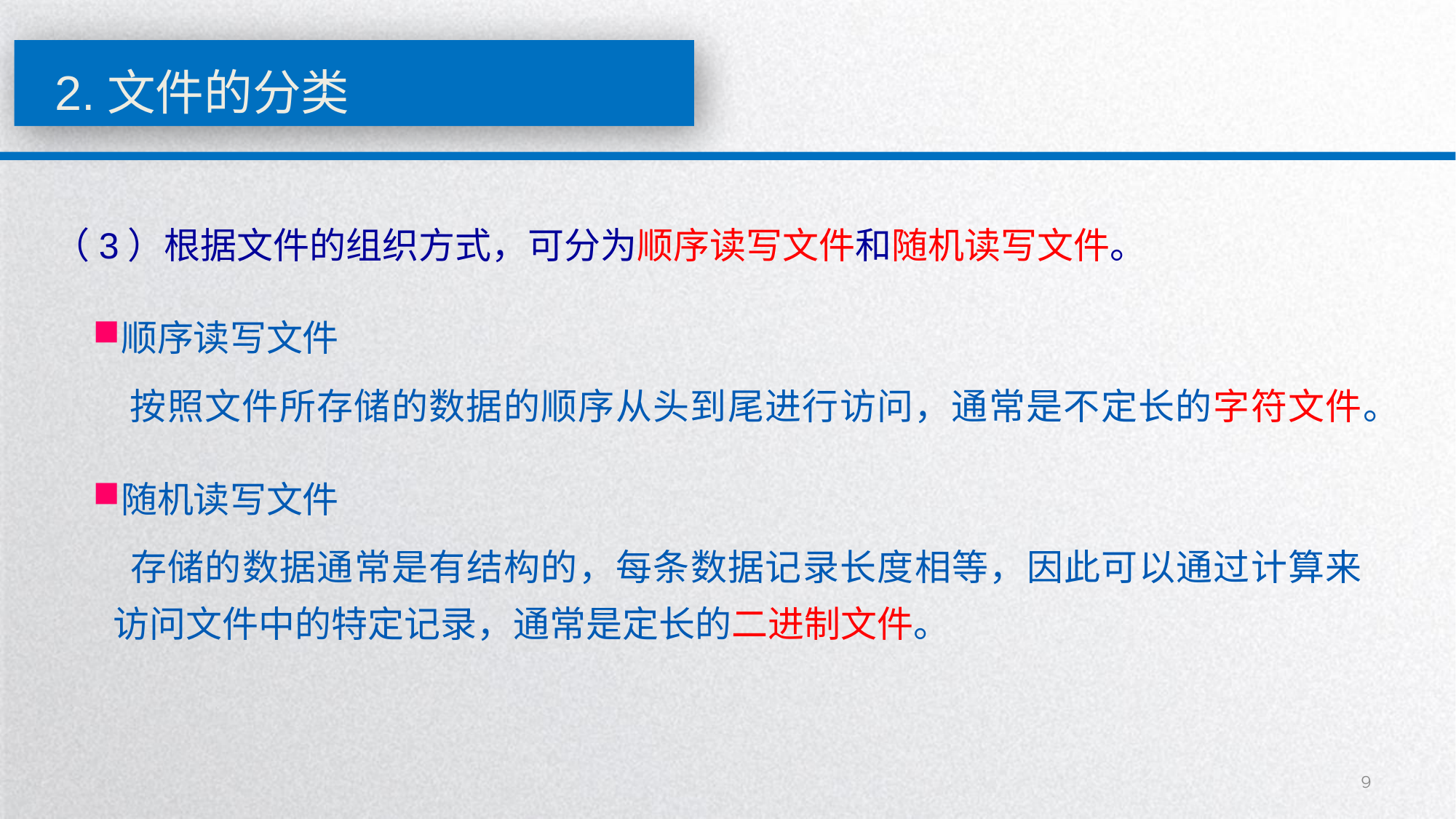

2.文件的分类
（3）根据文件的组织方式，可分为顺序读写文件和随机读写文件。
顺序读写文件
   按照文件所存储的数据的顺序从头到尾进行访问，通常是不定长的字符文件。
随机读写文件
   存储的数据通常是有结构的，每条数据记录长度相等，因此可以通过计算来访问文件中的特定记录，通常是定长的二进制文件。
9